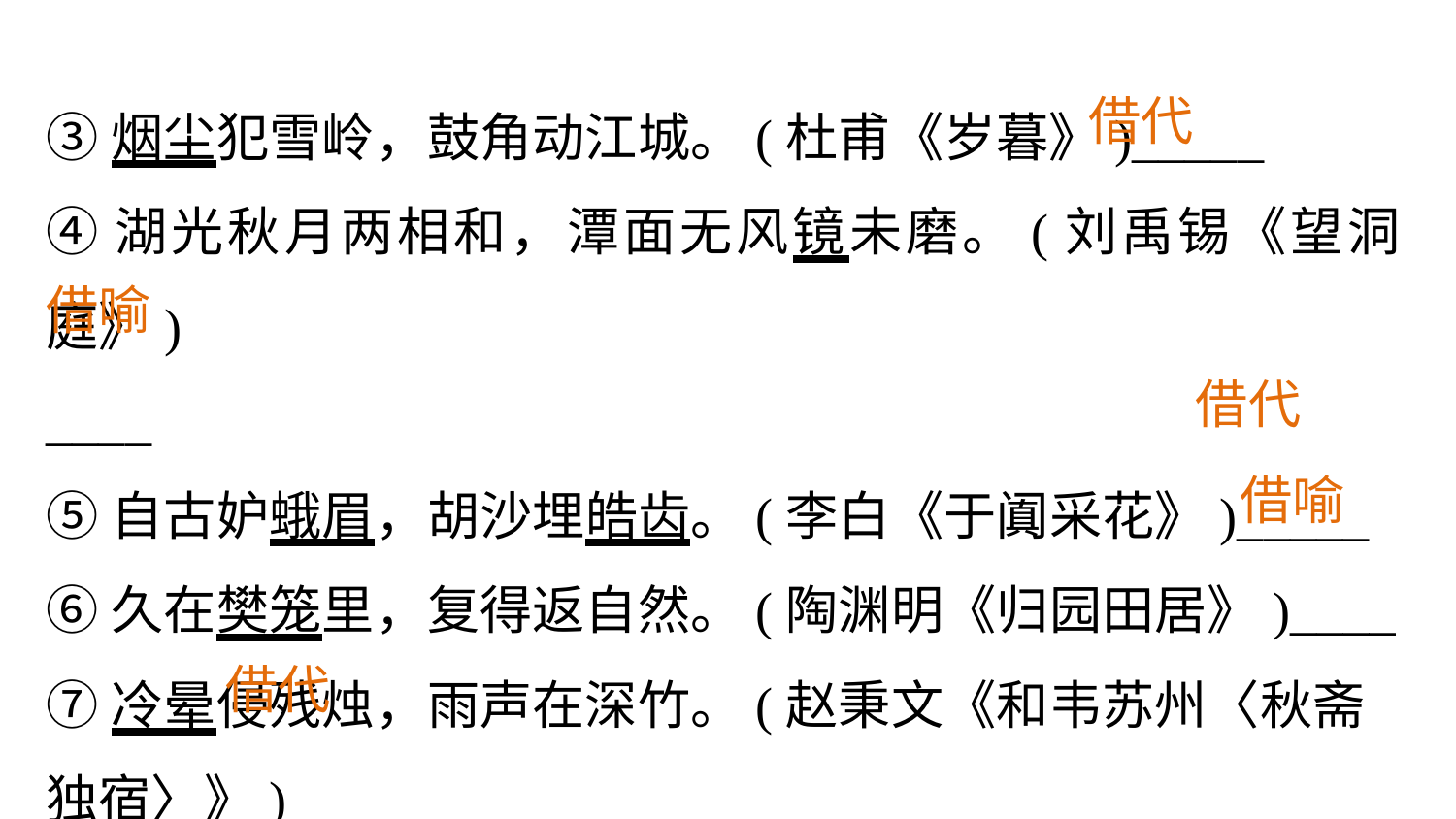

③烟尘犯雪岭，鼓角动江城。(杜甫《岁暮》)_____
④湖光秋月两相和，潭面无风镜未磨。(刘禹锡《望洞庭》)
____
⑤自古妒蛾眉，胡沙埋皓齿。(李白《于阗采花》)_____
⑥久在樊笼里，复得返自然。(陶渊明《归园田居》)____
⑦冷晕侵残烛，雨声在深竹。(赵秉文《和韦苏州〈秋斋独宿〉》)____
借代
借喻
借代
借喻
借代